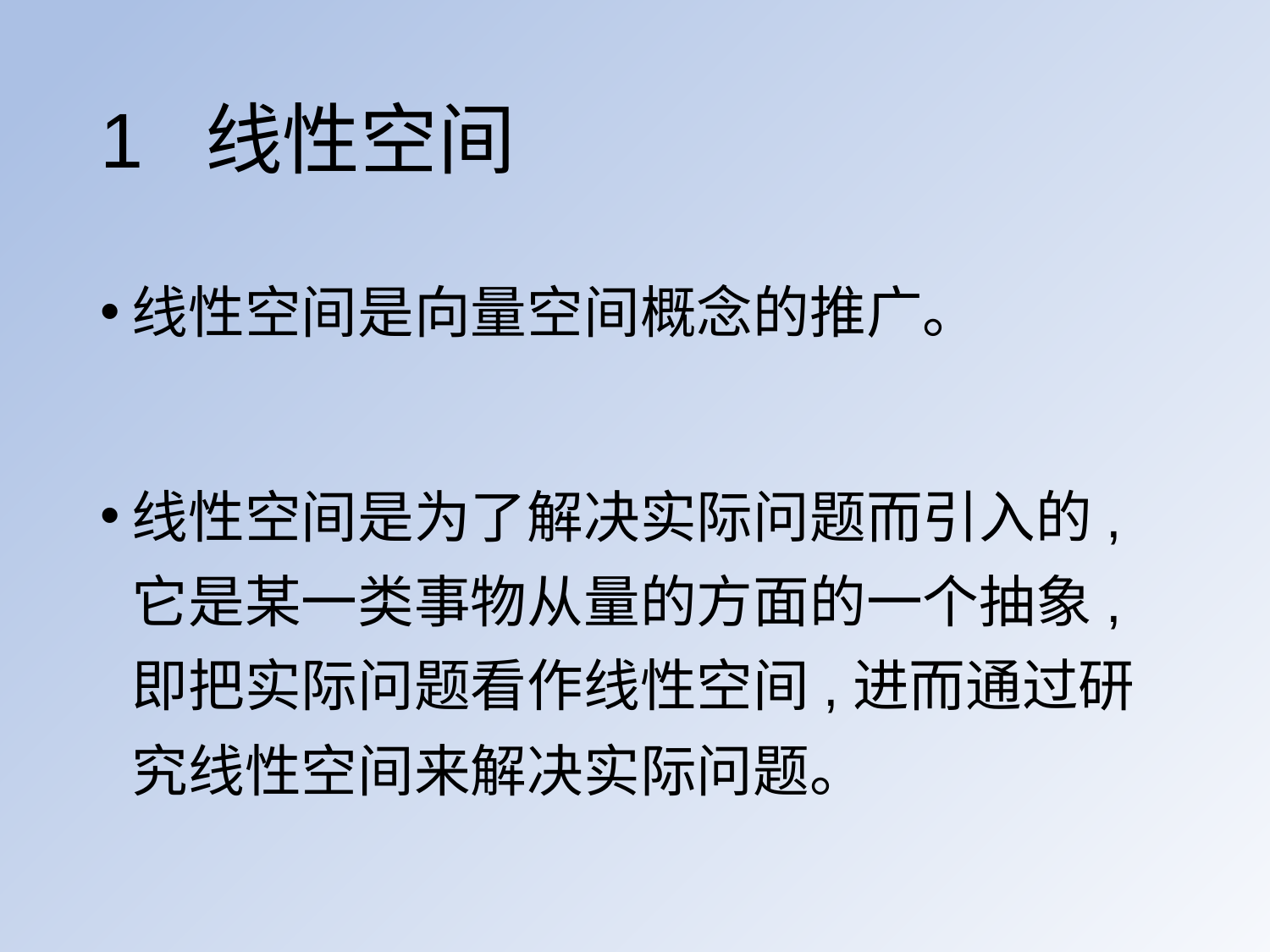

# 1  线性空间
线性空间是向量空间概念的推广。

线性空间是为了解决实际问题而引入的,它是某一类事物从量的方面的一个抽象,即把实际问题看作线性空间,进而通过研究线性空间来解决实际问题。